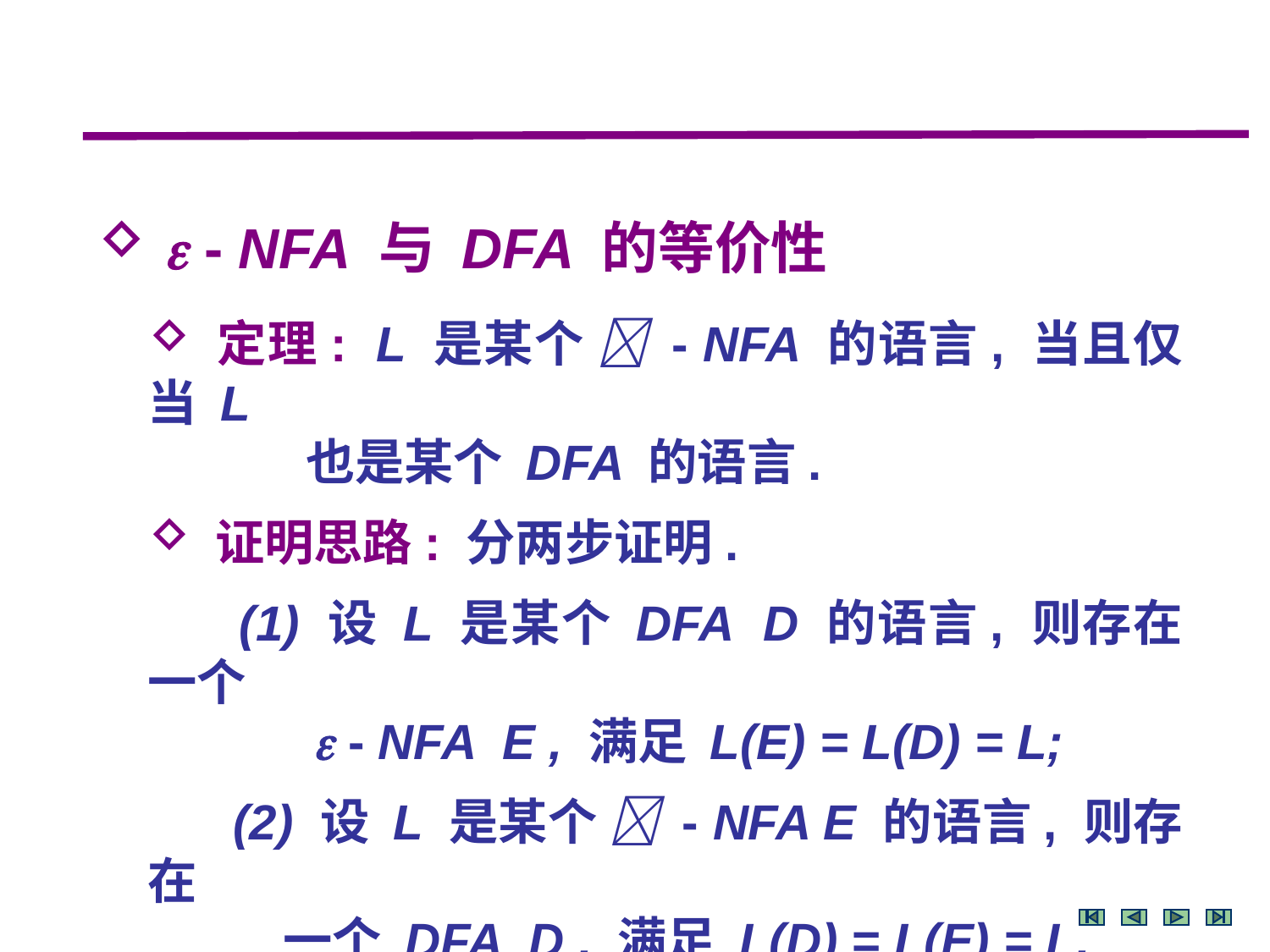

ε - NFA 与 DFA 的等价性
 定理:  L 是某个 ε - NFA 的语言, 当且仅当 L
             也是某个 DFA 的语言.

 证明思路: 分两步证明.

       (1) 设 L 是某个 DFA  D 的语言, 则存在一个
            ε - NFA  E , 满足 L(E) = L(D) = L;

       (2) 设 L 是某个 ε - NFA E 的语言, 则存在
           一个 DFA  D , 满足 L(D) = L(E) = L.